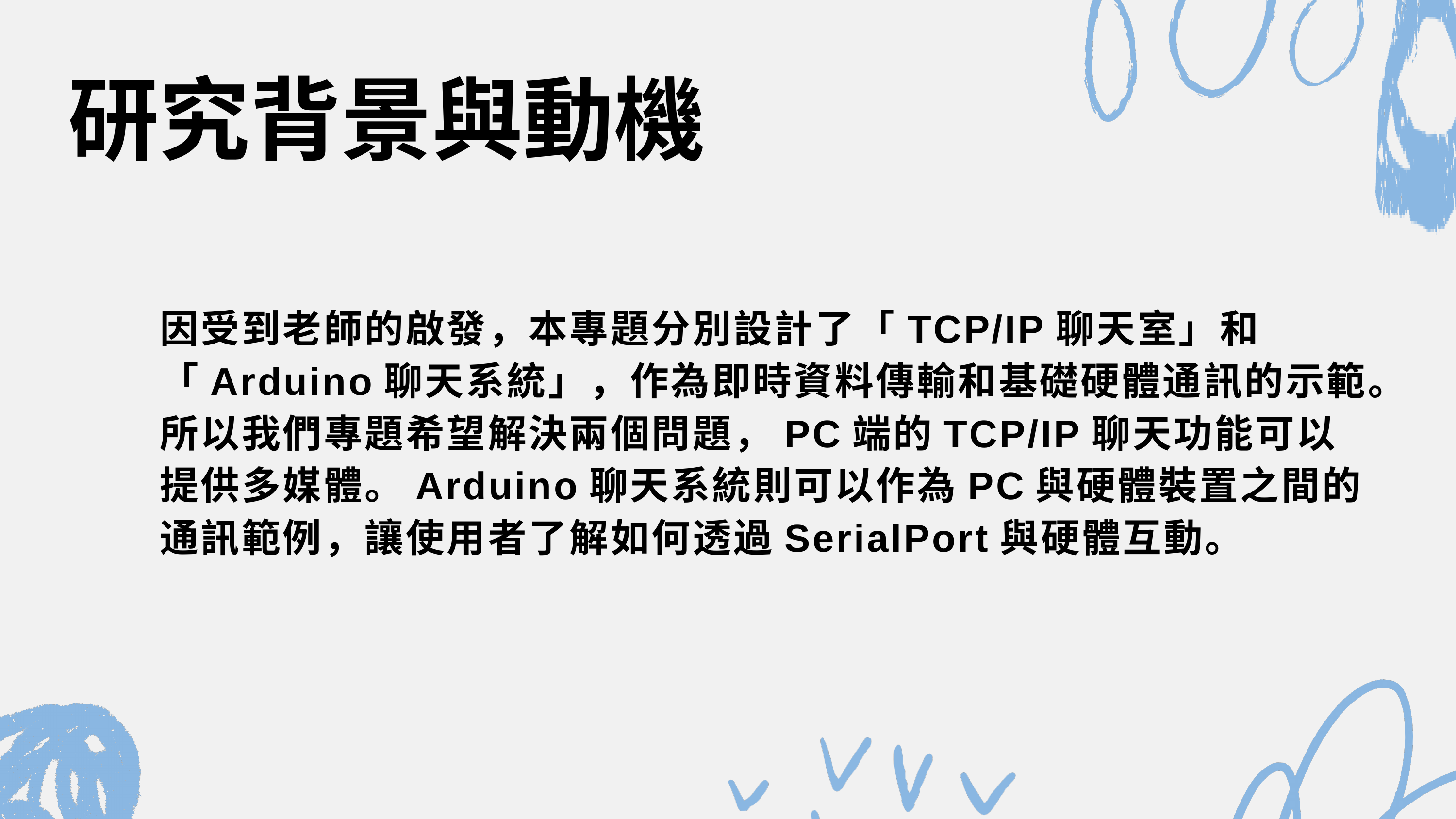

研究背景與動機
因受到老師的啟發，本專題分別設計了「TCP/IP聊天室」和「Arduino聊天系統」，作為即時資料傳輸和基礎硬體通訊的示範。所以我們專題希望解決兩個問題，PC端的TCP/IP聊天功能可以提供多媒體。Arduino聊天系統則可以作為PC與硬體裝置之間的通訊範例，讓使用者了解如何透過SerialPort與硬體互動。